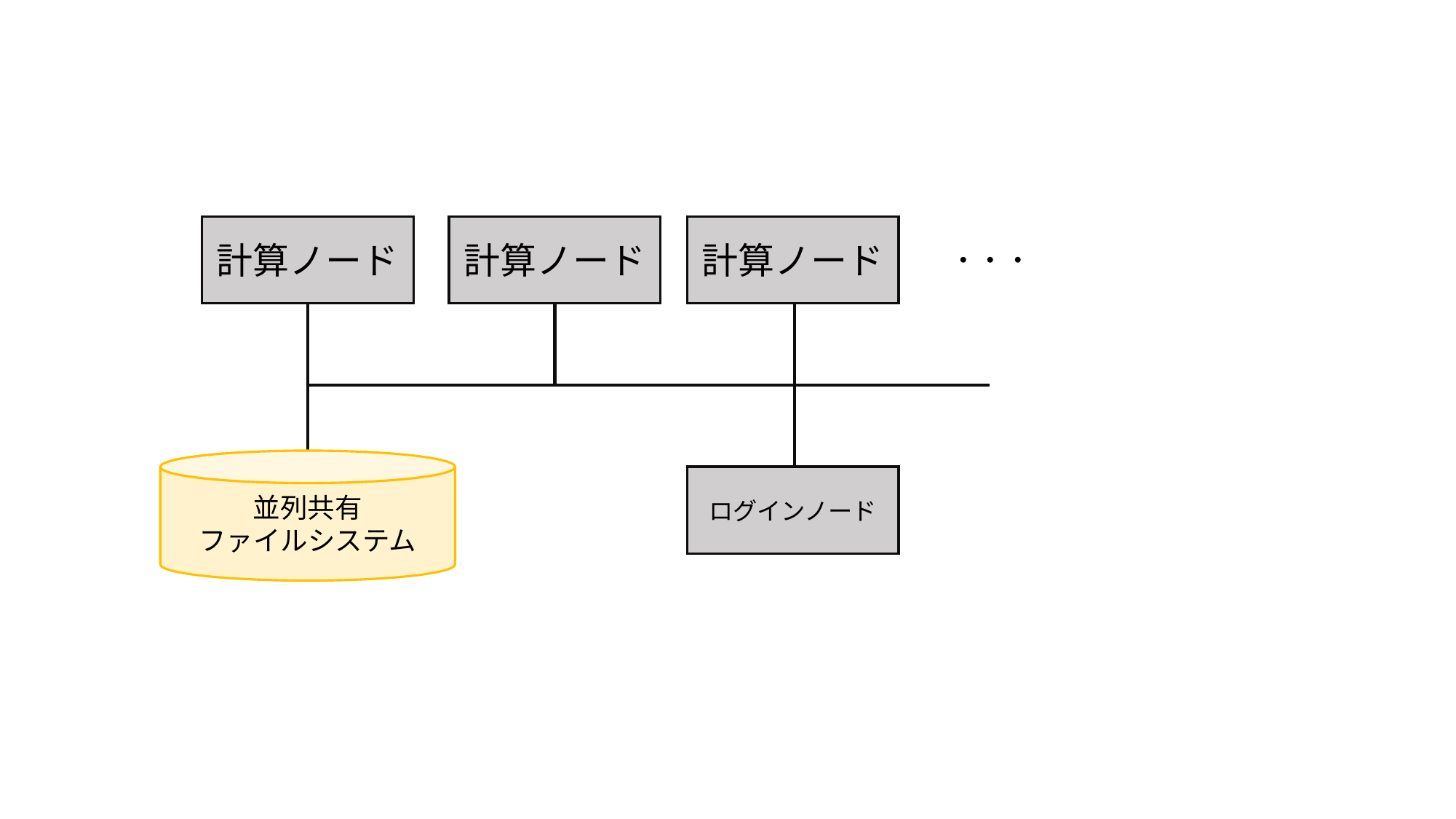

計算ノード
計算ノード
計算ノード
・・・
並列共有
ファイルシステム
ログインノード